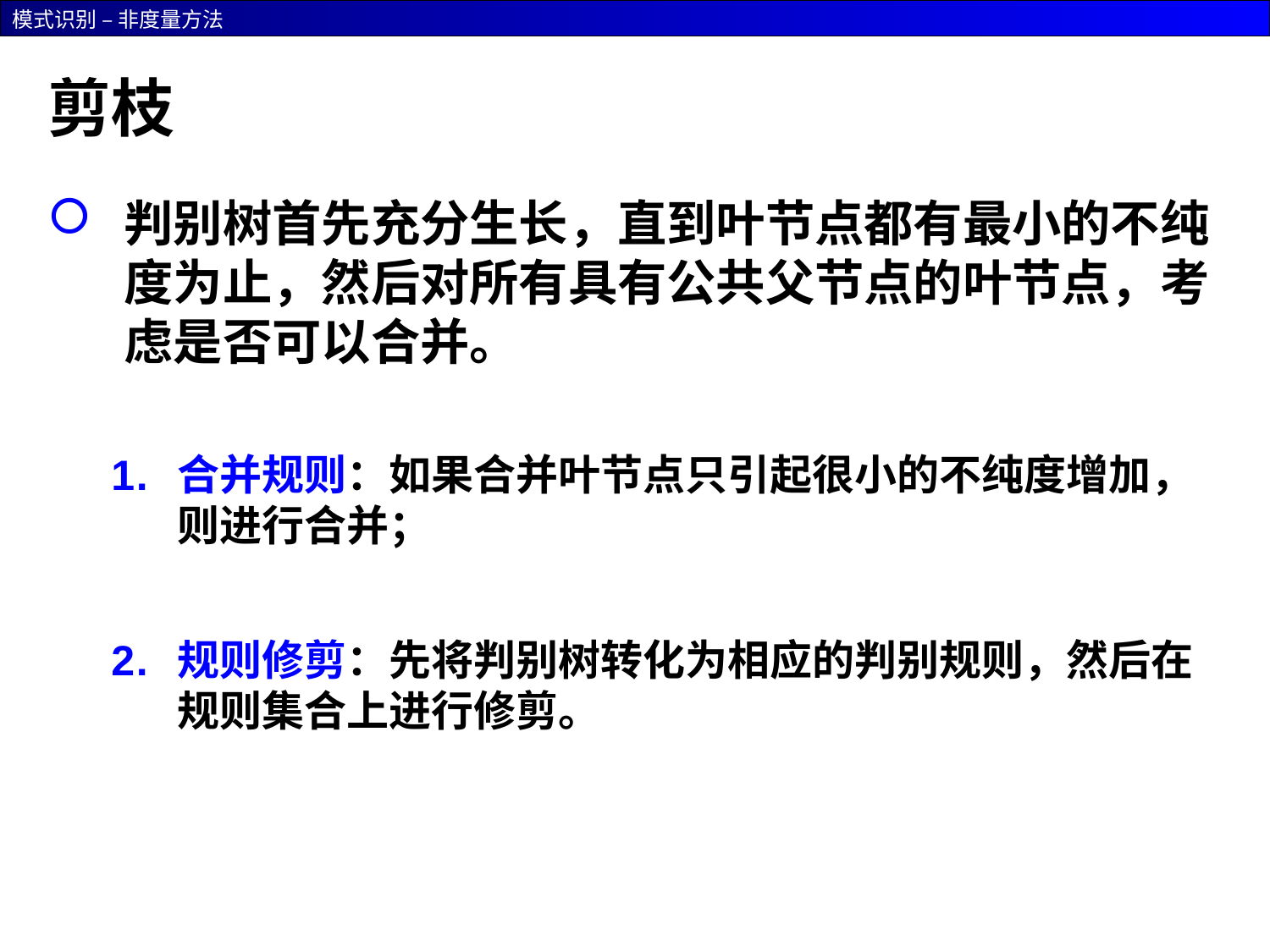

# 剪枝
判别树首先充分生长，直到叶节点都有最小的不纯度为止，然后对所有具有公共父节点的叶节点，考虑是否可以合并。

合并规则：如果合并叶节点只引起很小的不纯度增加，则进行合并；

规则修剪：先将判别树转化为相应的判别规则，然后在规则集合上进行修剪。